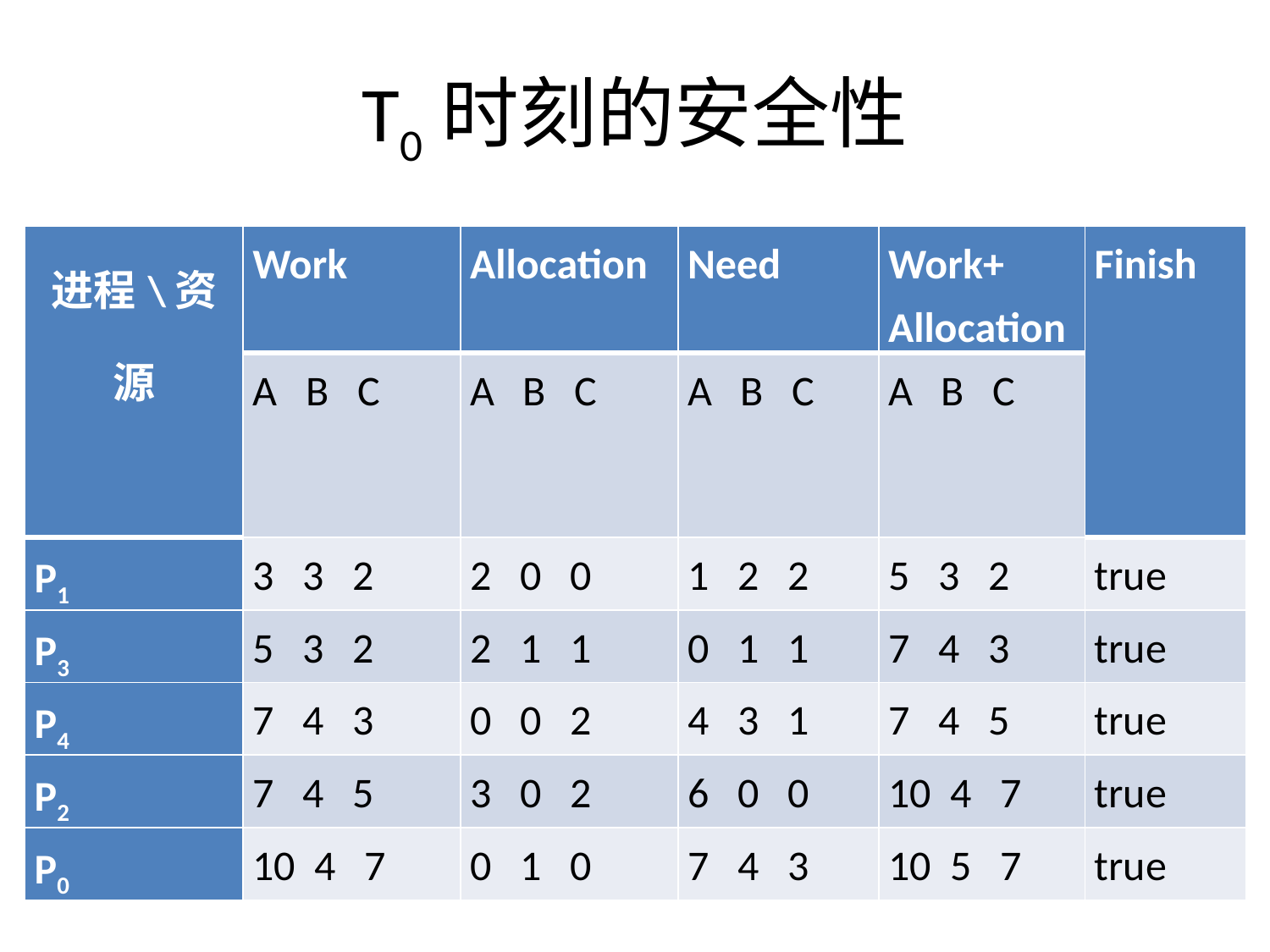

# T0时刻的安全性
| 进程\资源 | Work | Allocation | Need | Work+ Allocation | Finish |
| --- | --- | --- | --- | --- | --- |
|  | A B C | A B C | A B C | A B C |  |
| P1 | 3 3 2 | 2 0 0 | 1 2 2 | 5 3 2 | true |
| P3 | 5 3 2 | 2 1 1 | 0 1 1 | 7 4 3 | true |
| P4 | 7 4 3 | 0 0 2 | 4 3 1 | 7 4 5 | true |
| P2 | 7 4 5 | 3 0 2 | 6 0 0 | 10 4 7 | true |
| P0 | 10 4 7 | 0 1 0 | 7 4 3 | 10 5 7 | true |